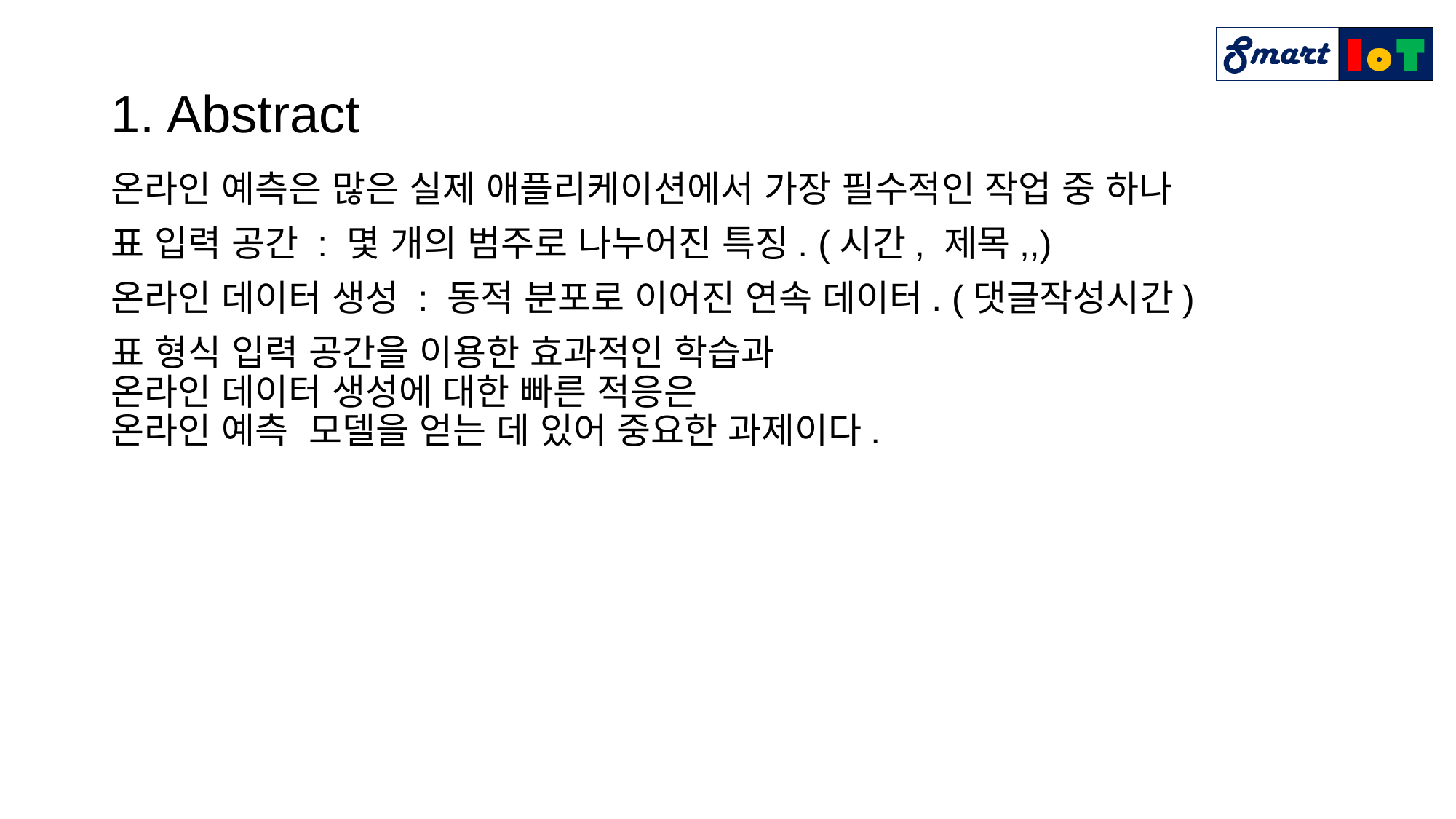

# 1. Abstract
온라인 예측은 많은 실제 애플리케이션에서 가장 필수적인 작업 중 하나
표 입력 공간 : 몇 개의 범주로 나누어진 특징. (시간, 제목,,)
온라인 데이터 생성 : 동적 분포로 이어진 연속 데이터. (댓글작성시간)
표 형식 입력 공간을 이용한 효과적인 학습과
온라인 데이터 생성에 대한 빠른 적응은
온라인 예측  모델을 얻는 데 있어 중요한 과제이다.